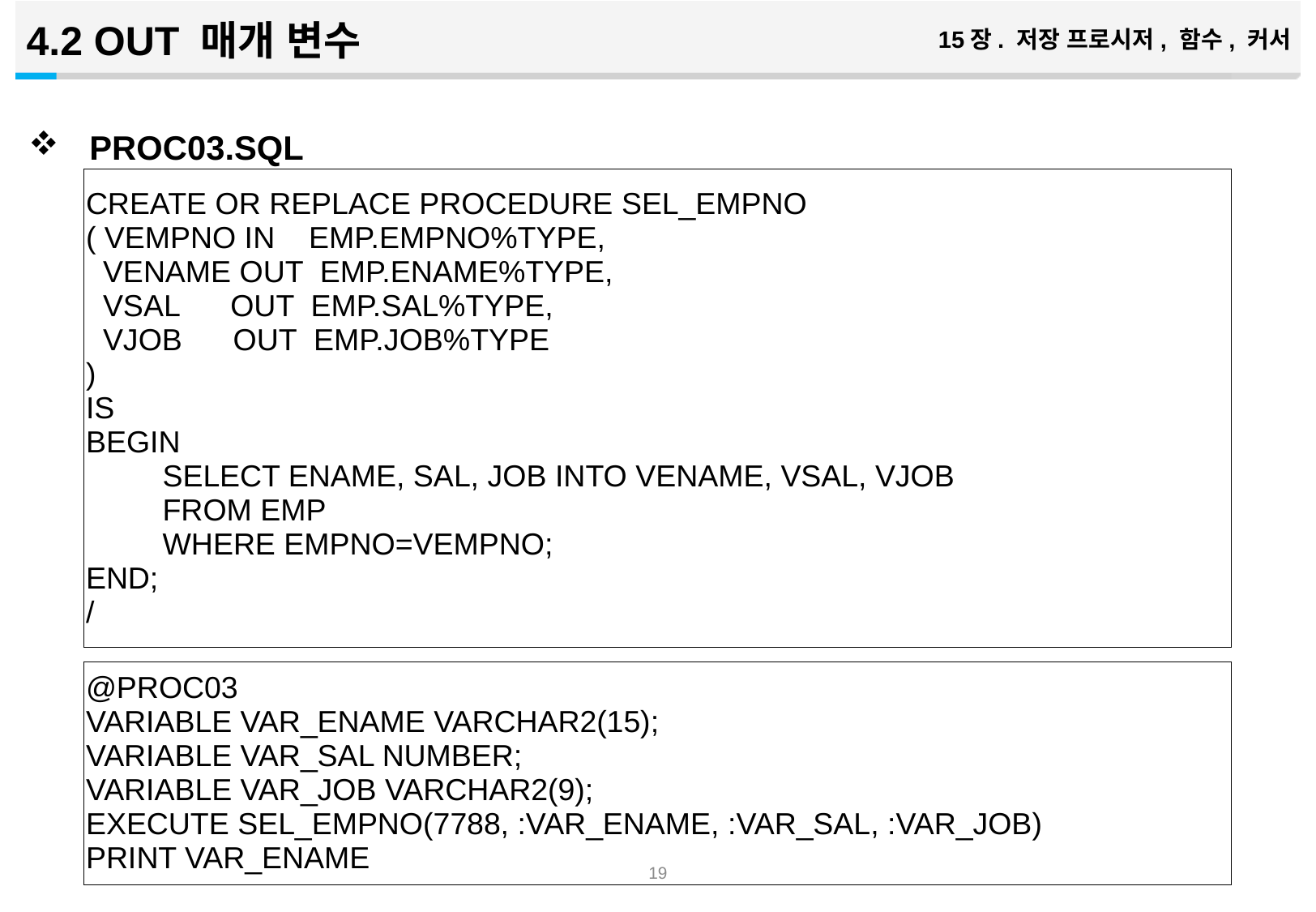

4.2 OUT 매개 변수
15장. 저장 프로시저, 함수, 커서
PROC03.SQL
| CREATE OR REPLACE PROCEDURE SEL\_EMPNO ( VEMPNO IN EMP.EMPNO%TYPE, VENAME OUT EMP.ENAME%TYPE, VSAL OUT EMP.SAL%TYPE, VJOB OUT EMP.JOB%TYPE ) IS BEGIN SELECT ENAME, SAL, JOB INTO VENAME, VSAL, VJOB FROM EMP WHERE EMPNO=VEMPNO; END; / |
| --- |
| @PROC03 VARIABLE VAR\_ENAME VARCHAR2(15); VARIABLE VAR\_SAL NUMBER; VARIABLE VAR\_JOB VARCHAR2(9); EXECUTE SEL\_EMPNO(7788, :VAR\_ENAME, :VAR\_SAL, :VAR\_JOB) PRINT VAR\_ENAME |
| --- |
19